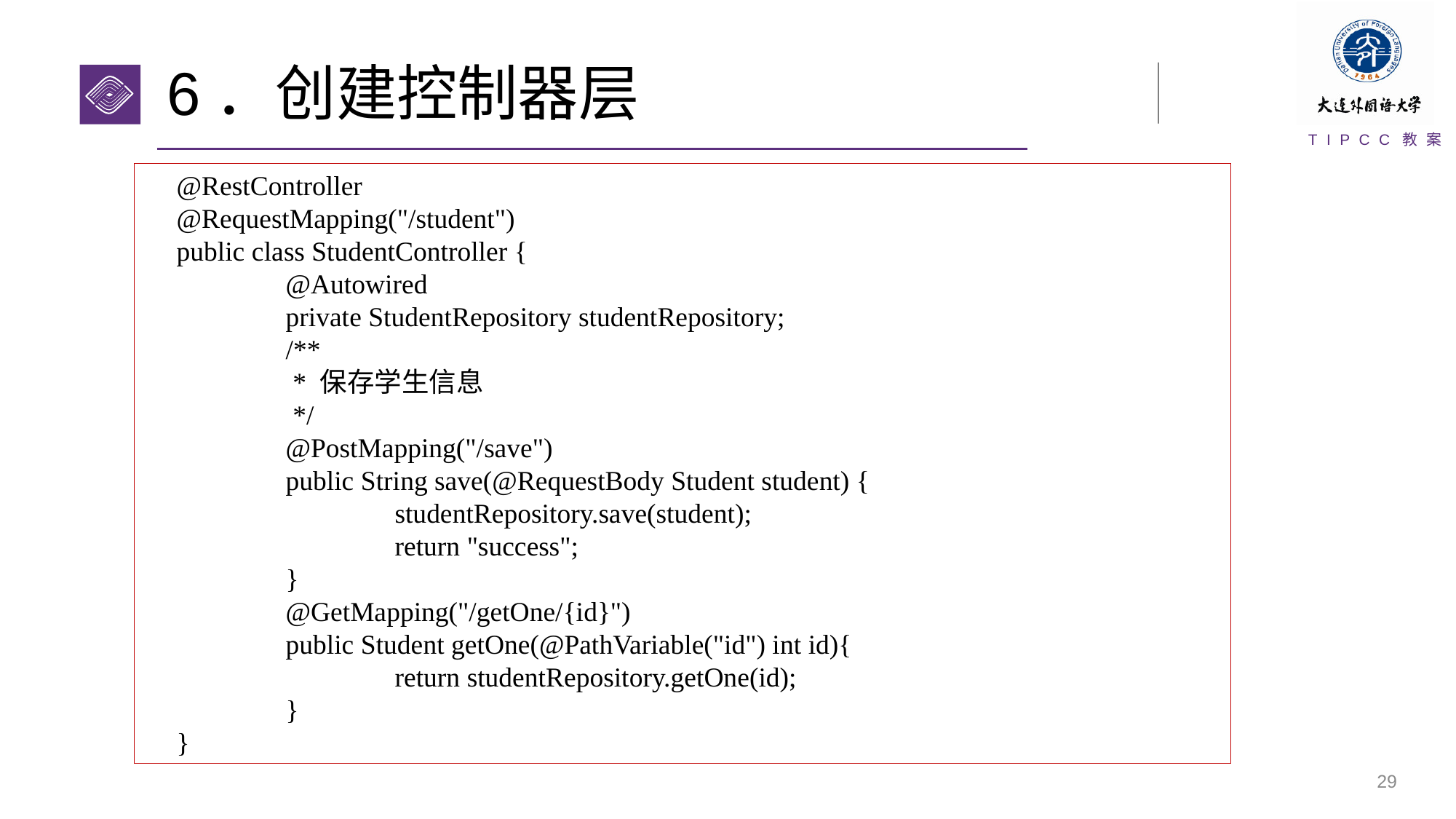

# 6．创建控制器层
@RestController
@RequestMapping("/student")
public class StudentController {
	@Autowired
	private StudentRepository studentRepository;
	/**
	 * 保存学生信息
	 */
	@PostMapping("/save")
	public String save(@RequestBody Student student) {
		studentRepository.save(student);
		return "success";
	}
	@GetMapping("/getOne/{id}")
	public Student getOne(@PathVariable("id") int id){
		return studentRepository.getOne(id);
	}
}
29